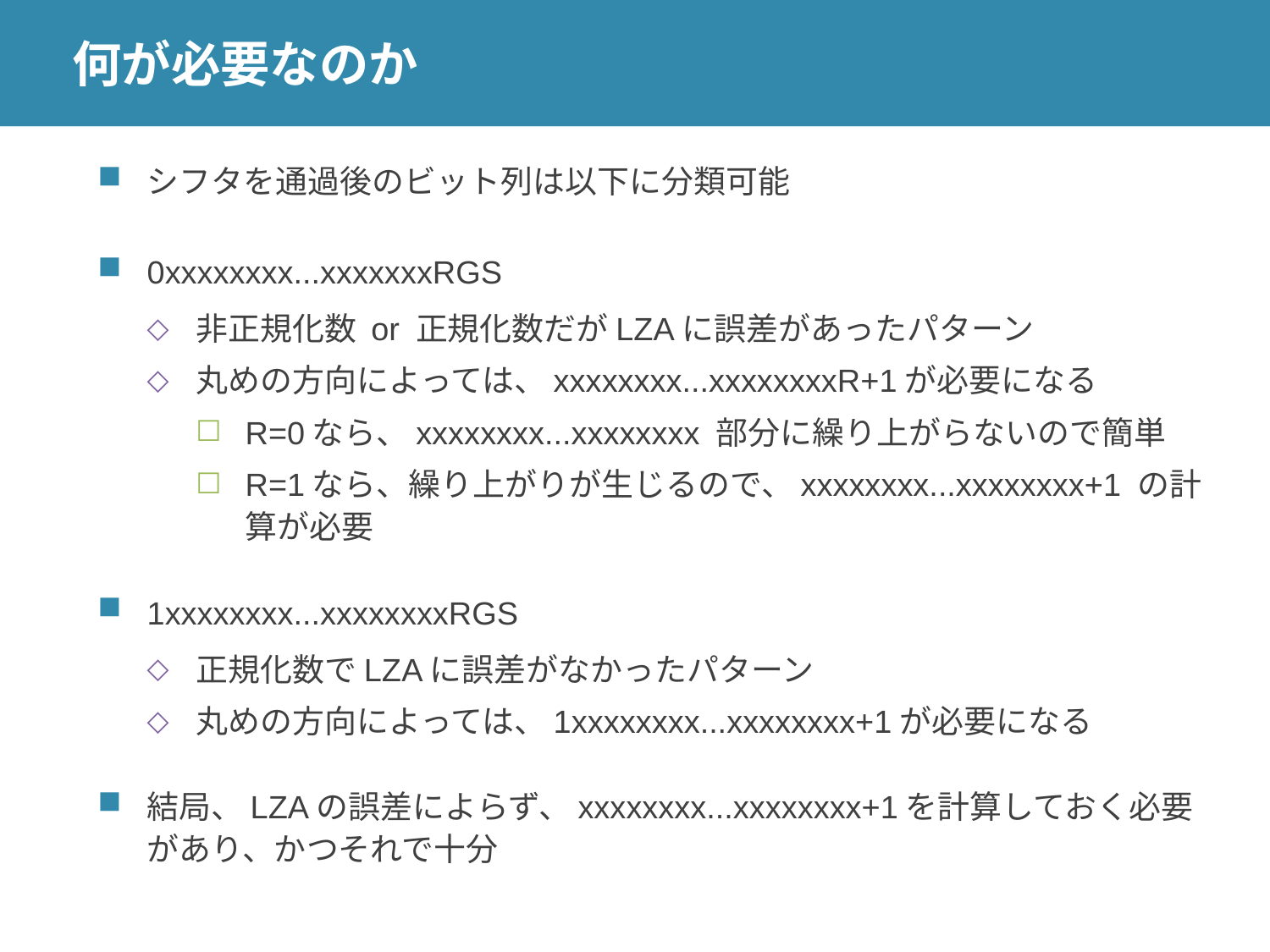

# 何が必要なのか
シフタを通過後のビット列は以下に分類可能
0xxxxxxxx...xxxxxxxRGS
非正規化数 or 正規化数だがLZAに誤差があったパターン
丸めの方向によっては、xxxxxxxx...xxxxxxxxR+1が必要になる
R=0なら、xxxxxxxx...xxxxxxxx 部分に繰り上がらないので簡単
R=1なら、繰り上がりが生じるので、xxxxxxxx...xxxxxxxx+1 の計算が必要
1xxxxxxxx...xxxxxxxxRGS
正規化数でLZAに誤差がなかったパターン
丸めの方向によっては、1xxxxxxxx...xxxxxxxx+1が必要になる
結局、LZAの誤差によらず、xxxxxxxx...xxxxxxxx+1を計算しておく必要があり、かつそれで十分